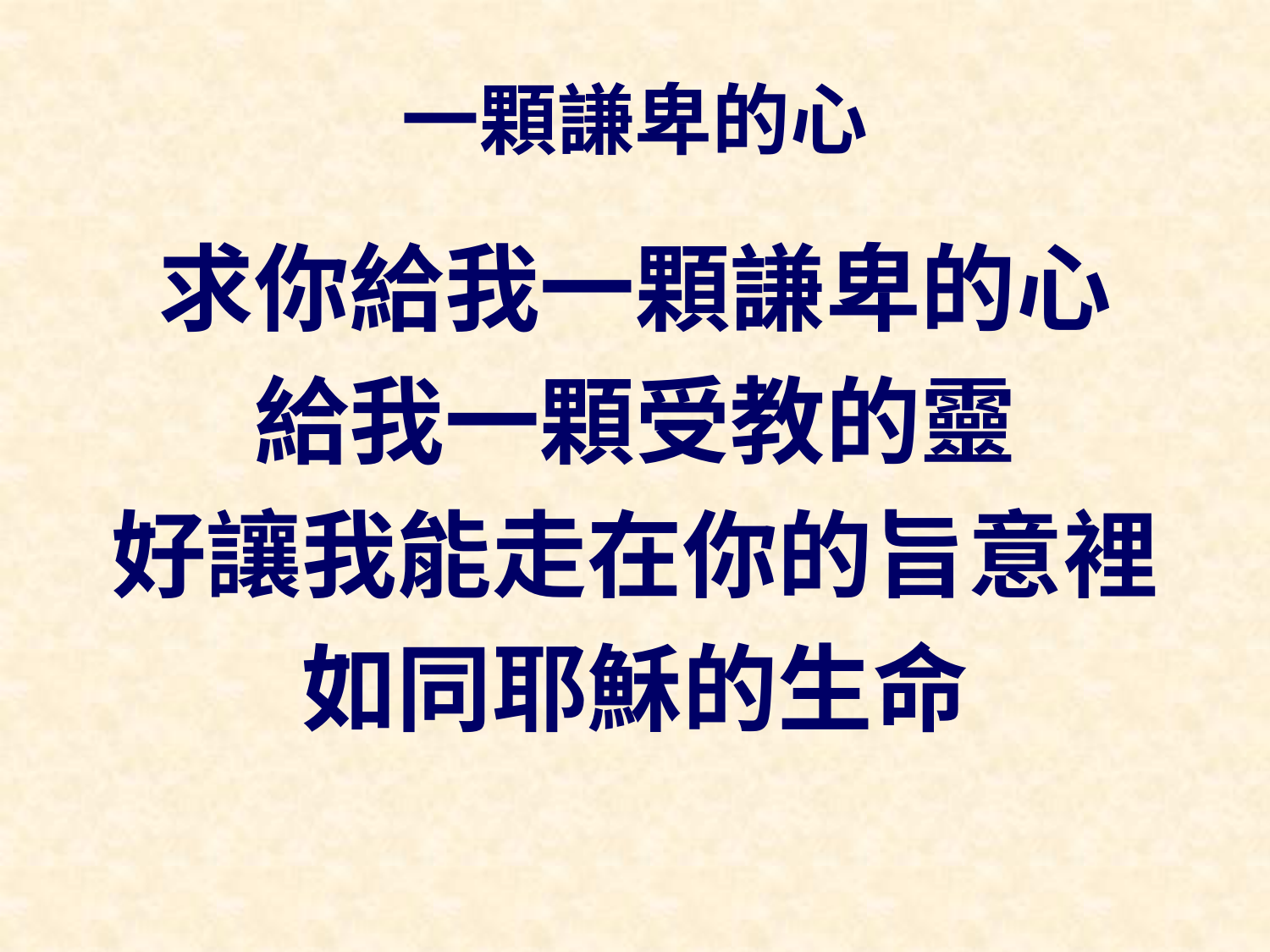

# 一顆謙卑的心
求你給我一顆謙卑的心
給我一顆受教的靈
好讓我能走在你的旨意裡
如同耶穌的生命